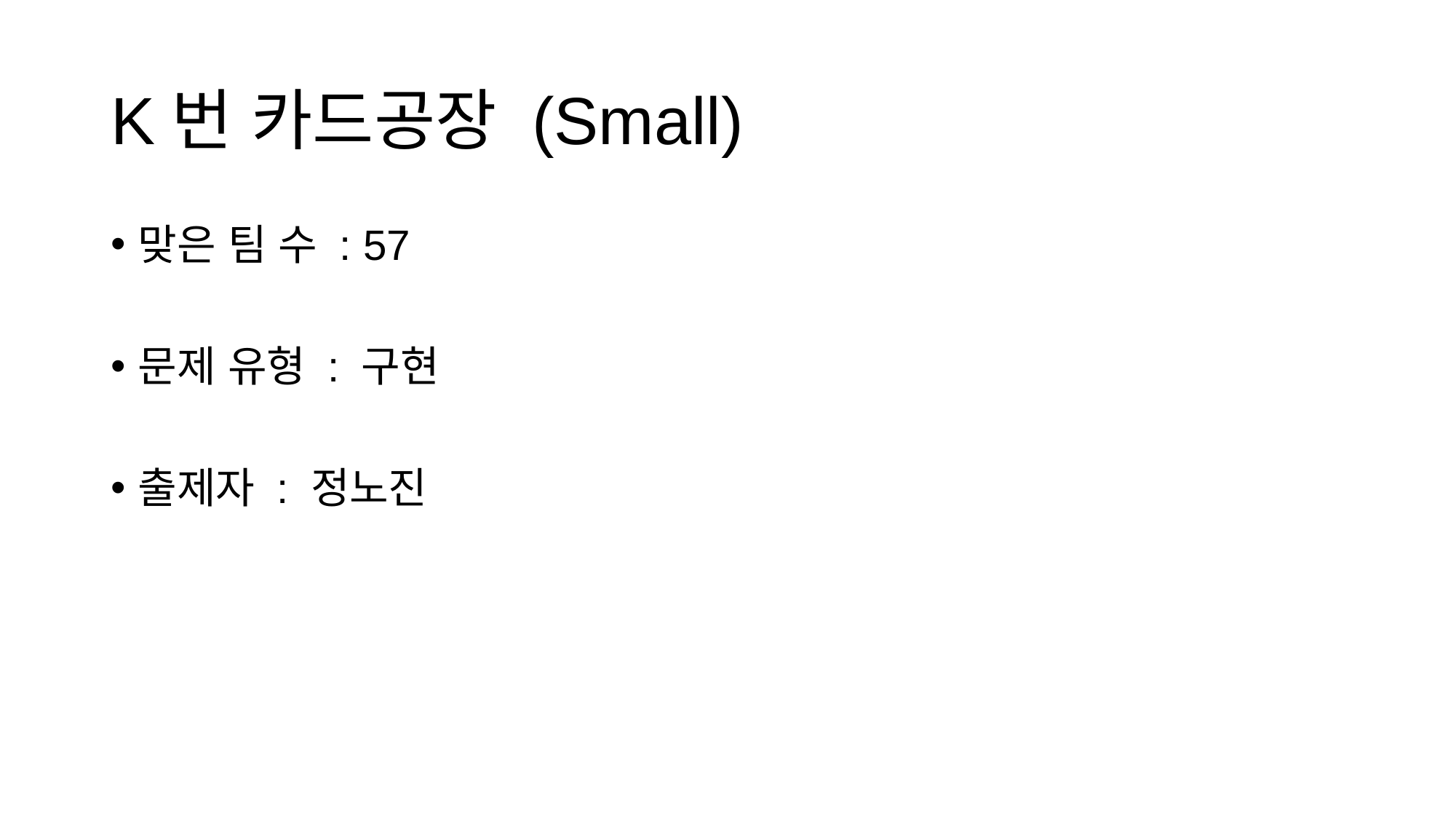

# K번 카드공장 (Small)
맞은 팀 수 : 57

문제 유형 : 구현

출제자 : 정노진